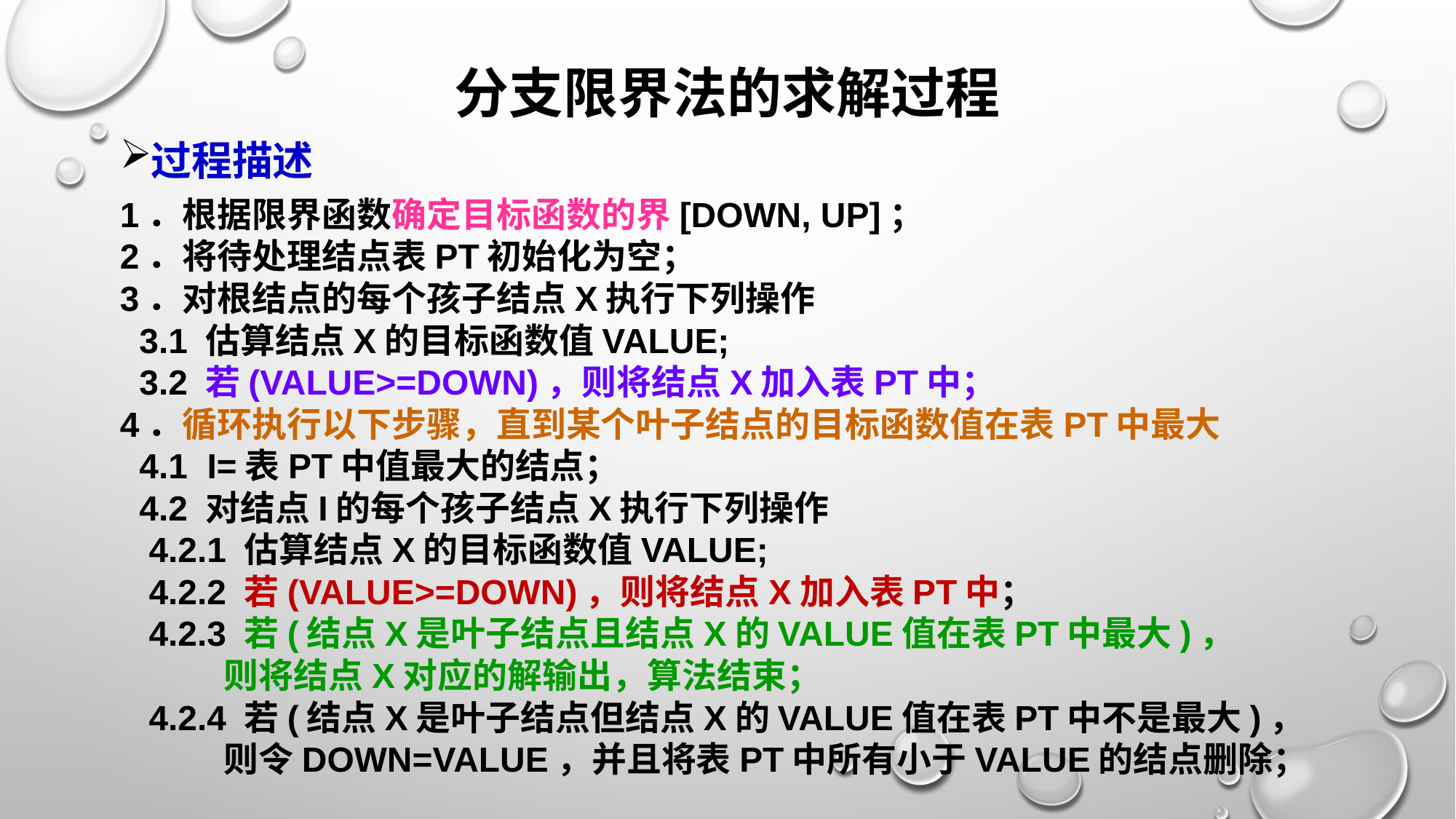

# 分支限界法的求解过程
过程描述
1．根据限界函数确定目标函数的界[down, up]；
2．将待处理结点表PT初始化为空；
3．对根结点的每个孩子结点x执行下列操作
  3.1 估算结点x的目标函数值value;
  3.2 若(value>=down)，则将结点x加入表PT中；
4．循环执行以下步骤，直到某个叶子结点的目标函数值在表PT中最大
  4.1  i=表PT中值最大的结点；
  4.2 对结点i的每个孩子结点x执行下列操作
   4.2.1 估算结点x的目标函数值value;
   4.2.2 若(value>=down)，则将结点x加入表PT中；
   4.2.3 若(结点x是叶子结点且结点x的value值在表PT中最大)，
            则将结点x对应的解输出，算法结束；
   4.2.4 若(结点x是叶子结点但结点x的value值在表PT中不是最大)，
            则令down=value，并且将表PT中所有小于value的结点删除；